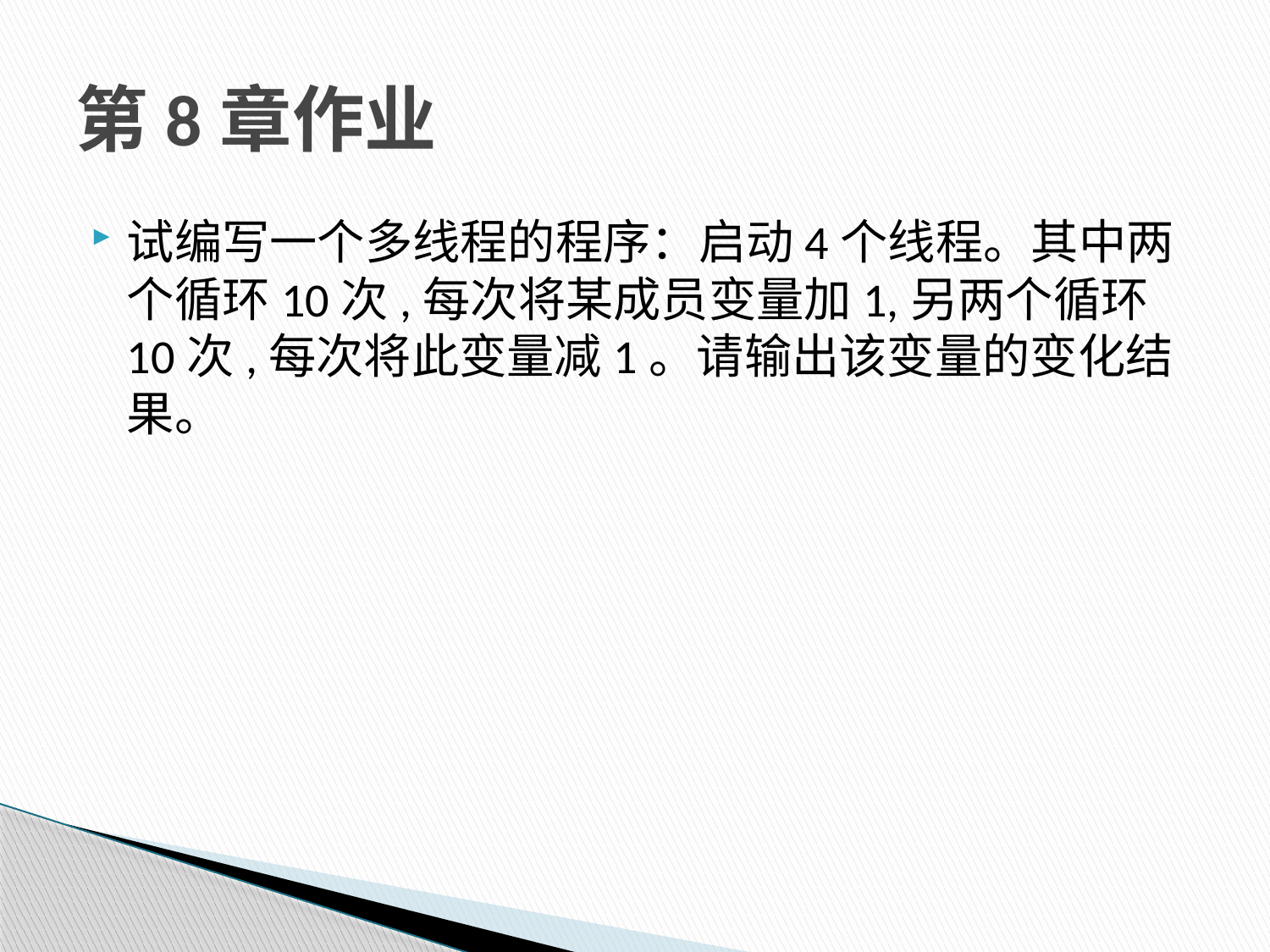

# 第8章作业
试编写一个多线程的程序：启动4个线程。其中两个循环10次,每次将某成员变量加1,另两个循环10次,每次将此变量减1。请输出该变量的变化结果。